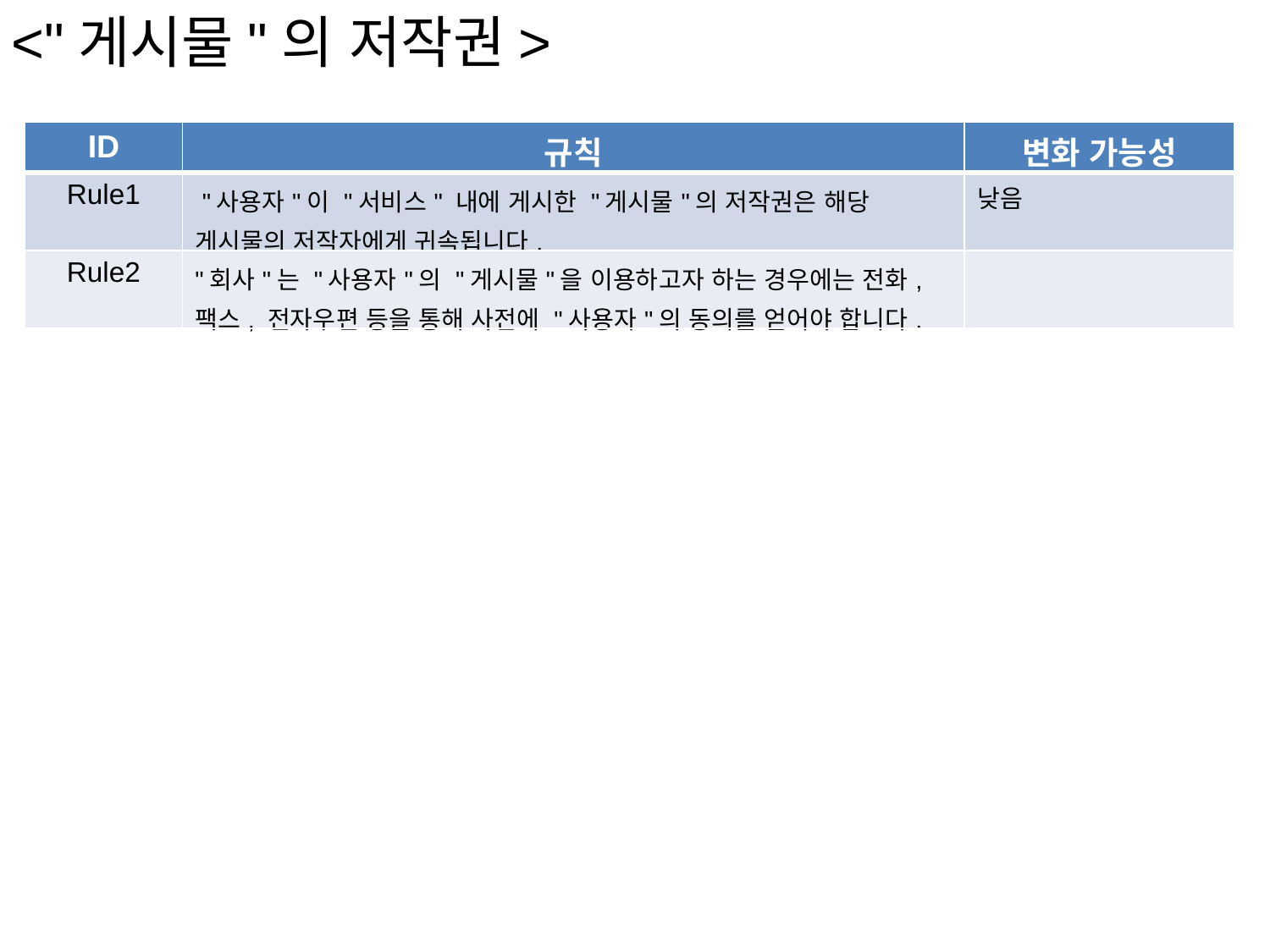

<"게시물"의 저작권>
| ID | 규칙 | 변화 가능성 |
| --- | --- | --- |
| Rule1 | "사용자"이 "서비스" 내에 게시한 "게시물"의 저작권은 해당 게시물의 저작자에게 귀속됩니다. | 낮음 |
| Rule2 | "회사"는 "사용자"의 "게시물"을 이용하고자 하는 경우에는 전화, 팩스, 전자우편 등을 통해 사전에 "사용자"의 동의를 얻어야 합니다. |  |